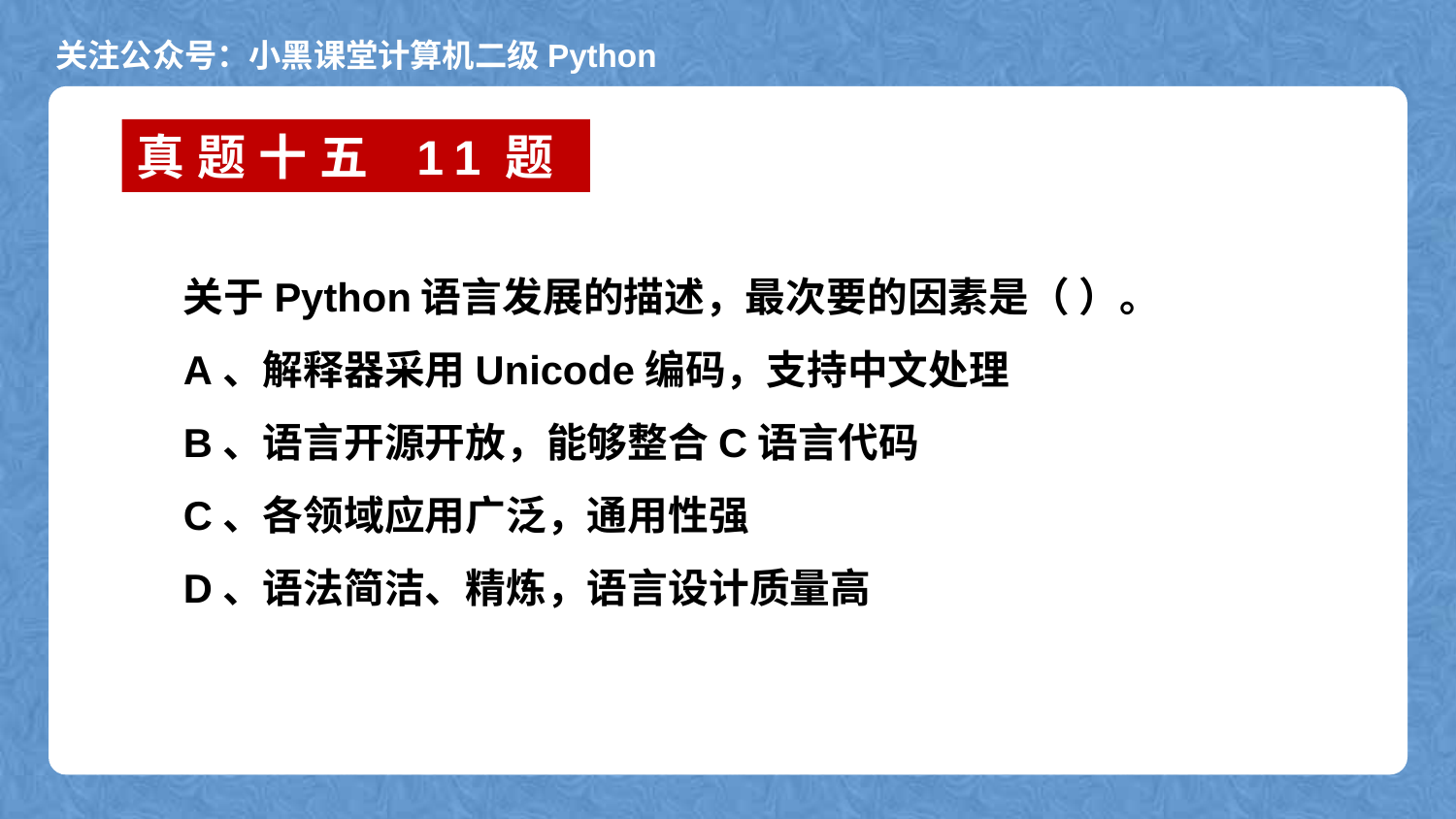

真题十五 11题
关于Python语言发展的描述，最次要的因素是（ ）。
A、解释器采用Unicode编码，支持中文处理
B、语言开源开放，能够整合C语言代码
C、各领域应用广泛，通用性强
D、语法简洁、精炼，语言设计质量高